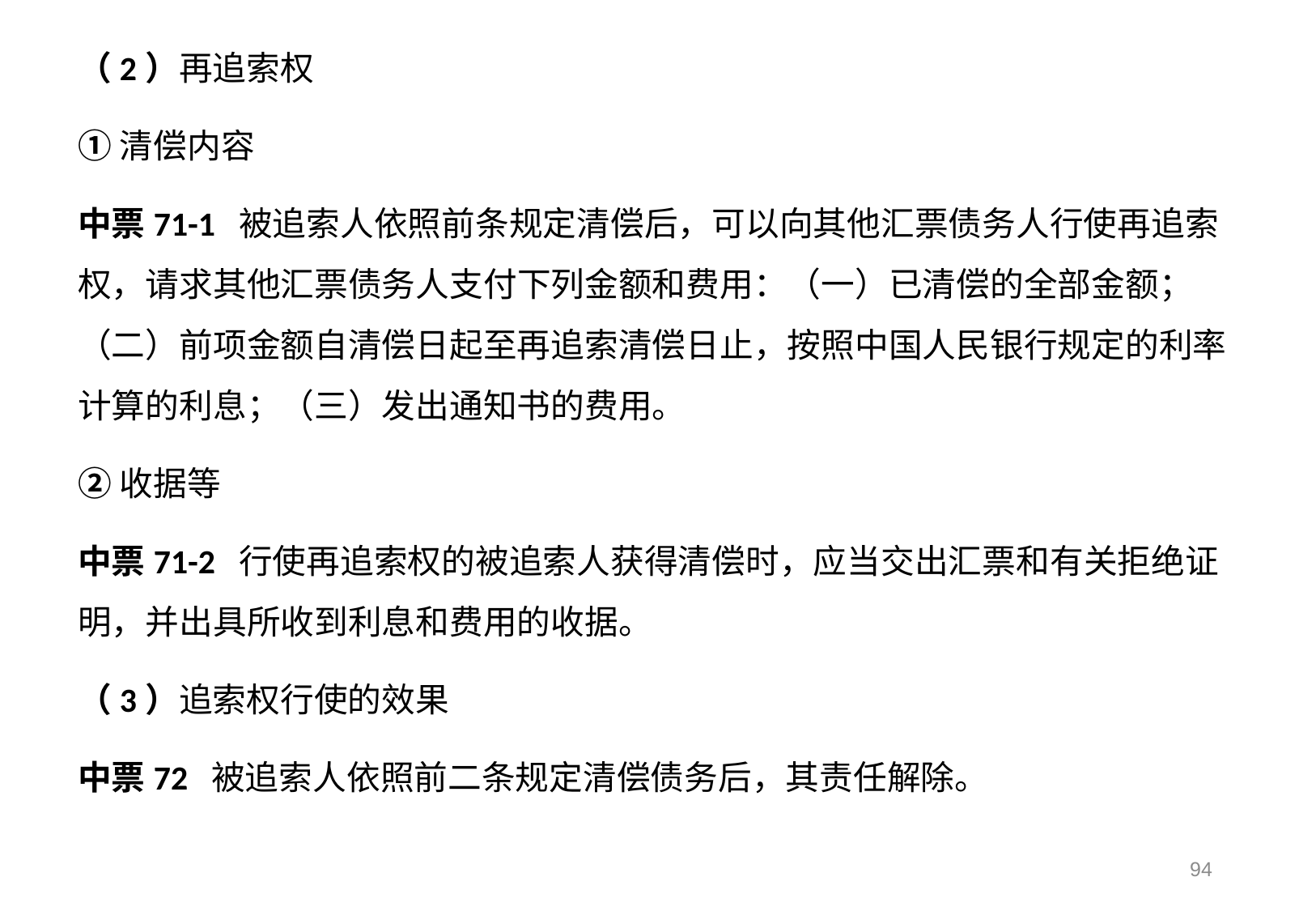

（2）再追索权
①清偿内容
中票71-1  被追索人依照前条规定清偿后，可以向其他汇票债务人行使再追索权，请求其他汇票债务人支付下列金额和费用：（一）已清偿的全部金额；（二）前项金额自清偿日起至再追索清偿日止，按照中国人民银行规定的利率计算的利息；（三）发出通知书的费用。
②收据等
中票71-2  行使再追索权的被追索人获得清偿时，应当交出汇票和有关拒绝证明，并出具所收到利息和费用的收据。
（3）追索权行使的效果
中票72  被追索人依照前二条规定清偿债务后，其责任解除。
94